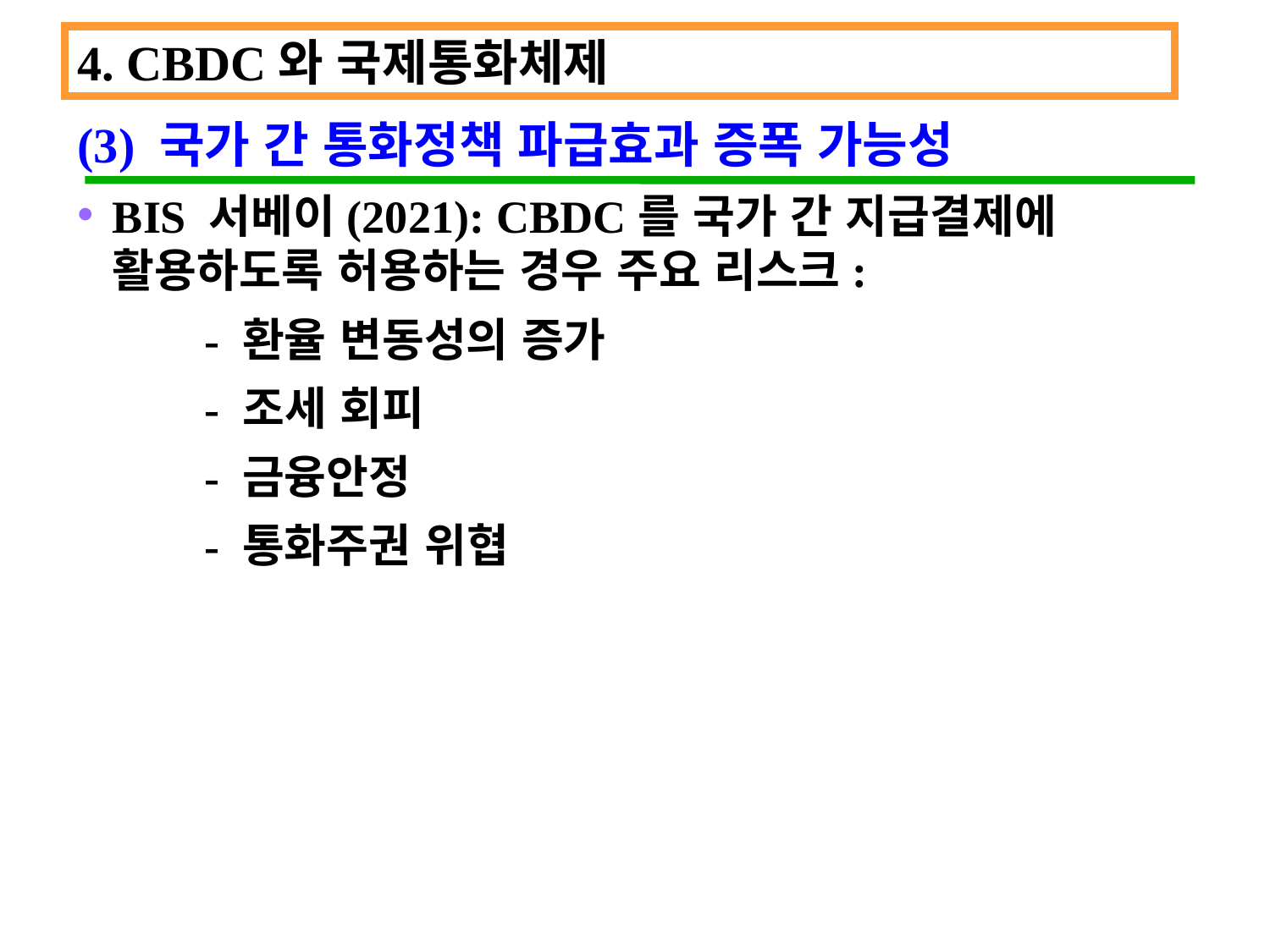

4. CBDC와 국제통화체제
(3) 국가 간 통화정책 파급효과 증폭 가능성
BIS 서베이(2021): CBDC를 국가 간 지급결제에 활용하도록 허용하는 경우 주요 리스크:
  	- 환율 변동성의 증가
  	- 조세 회피
  	- 금융안정
  	- 통화주권 위협